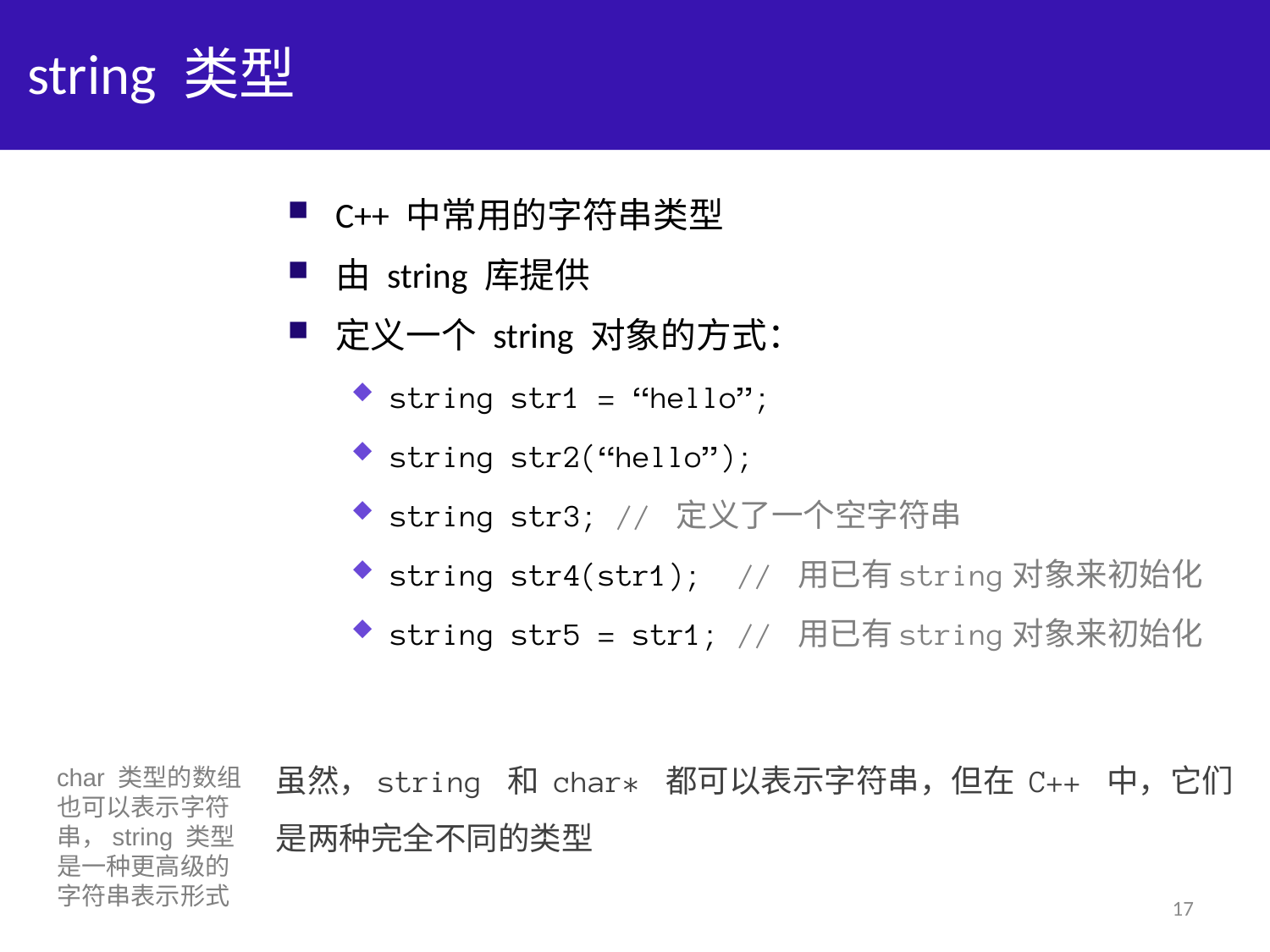

# string 类型
C++ 中常用的字符串类型
由 string 库提供
定义一个 string 对象的方式：
string str1 = “hello”;
string str2(“hello”);
string str3; // 定义了一个空字符串
string str4(str1);  // 用已有string对象来初始化
string str5 = str1; // 用已有string对象来初始化

虽然，string 和 char* 都可以表示字符串，但在 C++ 中，它们
是两种完全不同的类型
char 类型的数组
也可以表示字符
串，string 类型
是一种更高级的
字符串表示形式
17